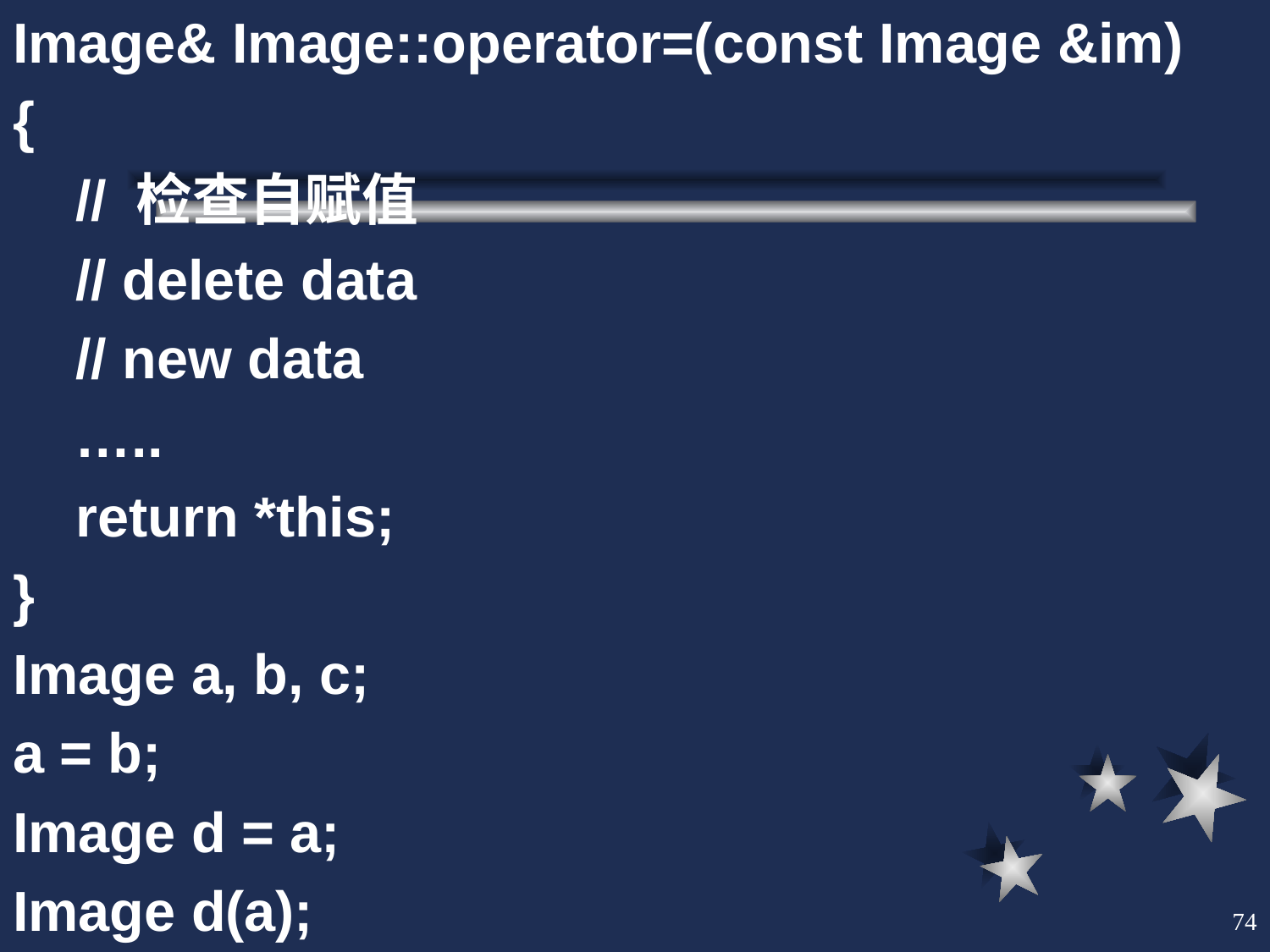

Image& Image::operator=(const Image &im)
{
    // 检查自赋值
    // delete data
    // new data
    …..
    return *this;
}
Image a, b, c;
a = b;
Image d = a;
Image d(a);
74